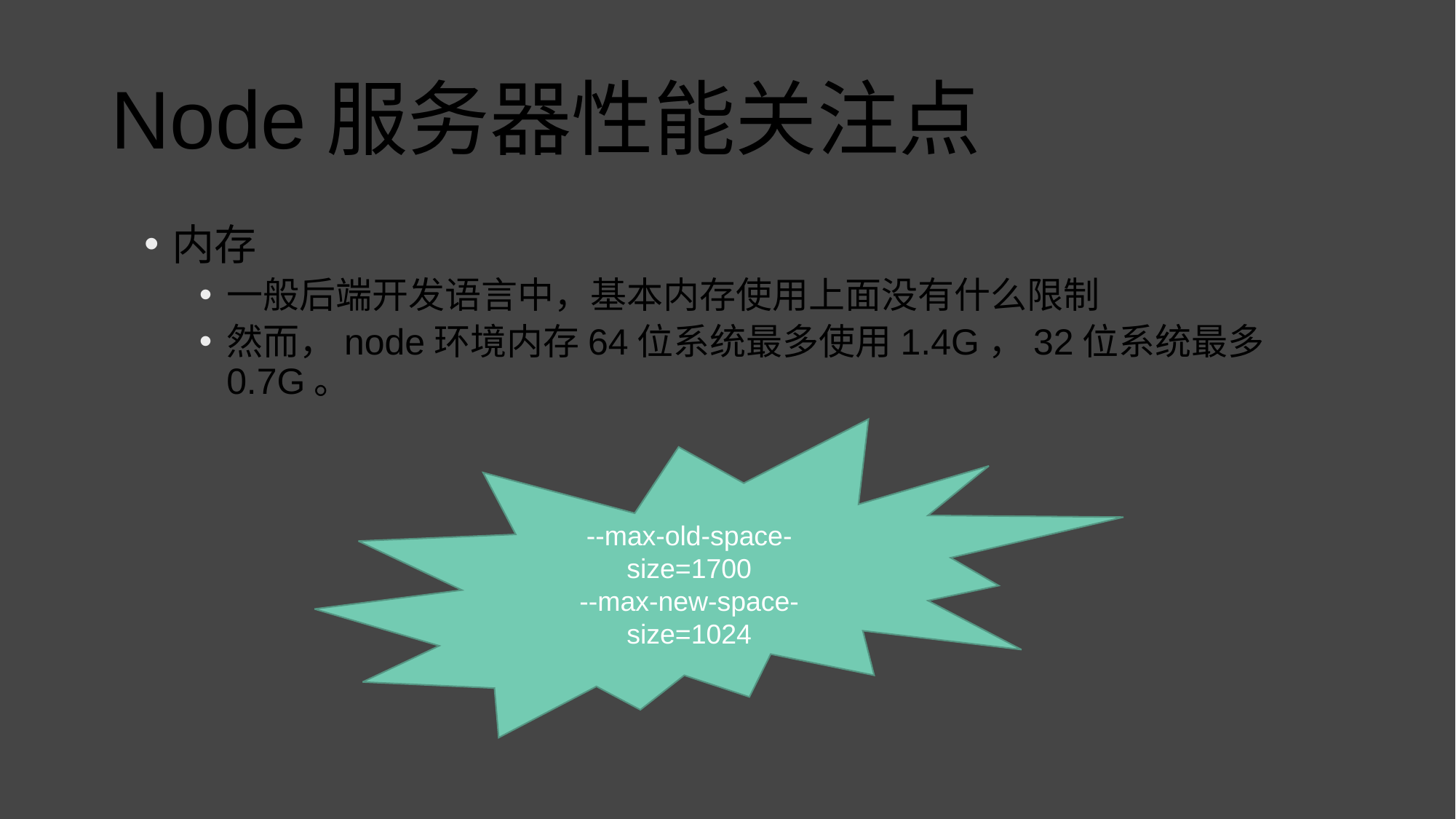

# Node服务器性能关注点
内存
一般后端开发语言中，基本内存使用上面没有什么限制
然而，node环境内存64位系统最多使用1.4G，32位系统最多0.7G。

--max-old-space-size=1700
--max-new-space-size=1024